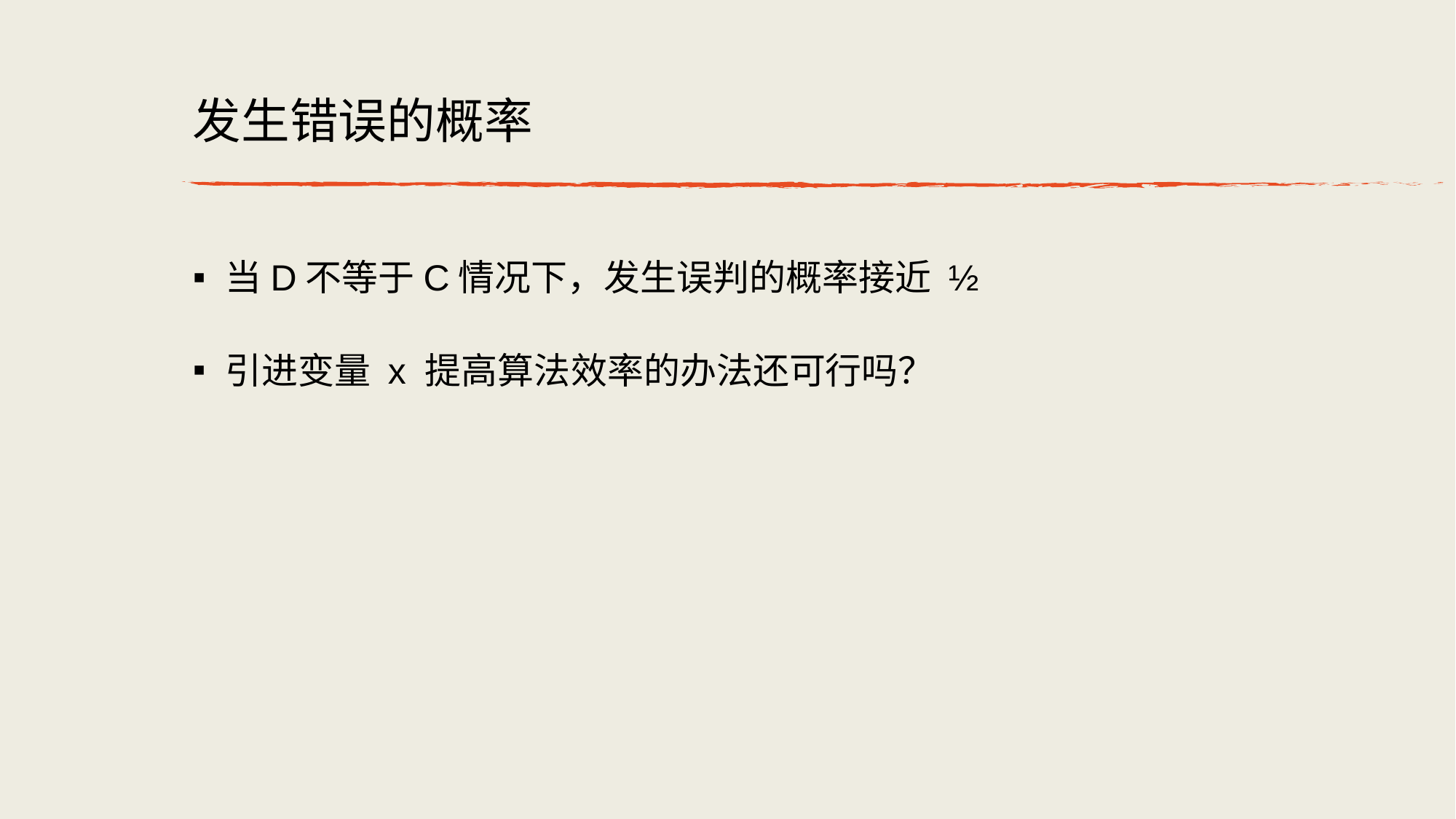

# 发生错误的概率
当D不等于C情况下，发生误判的概率接近 ½
引进变量 x 提高算法效率的办法还可行吗？